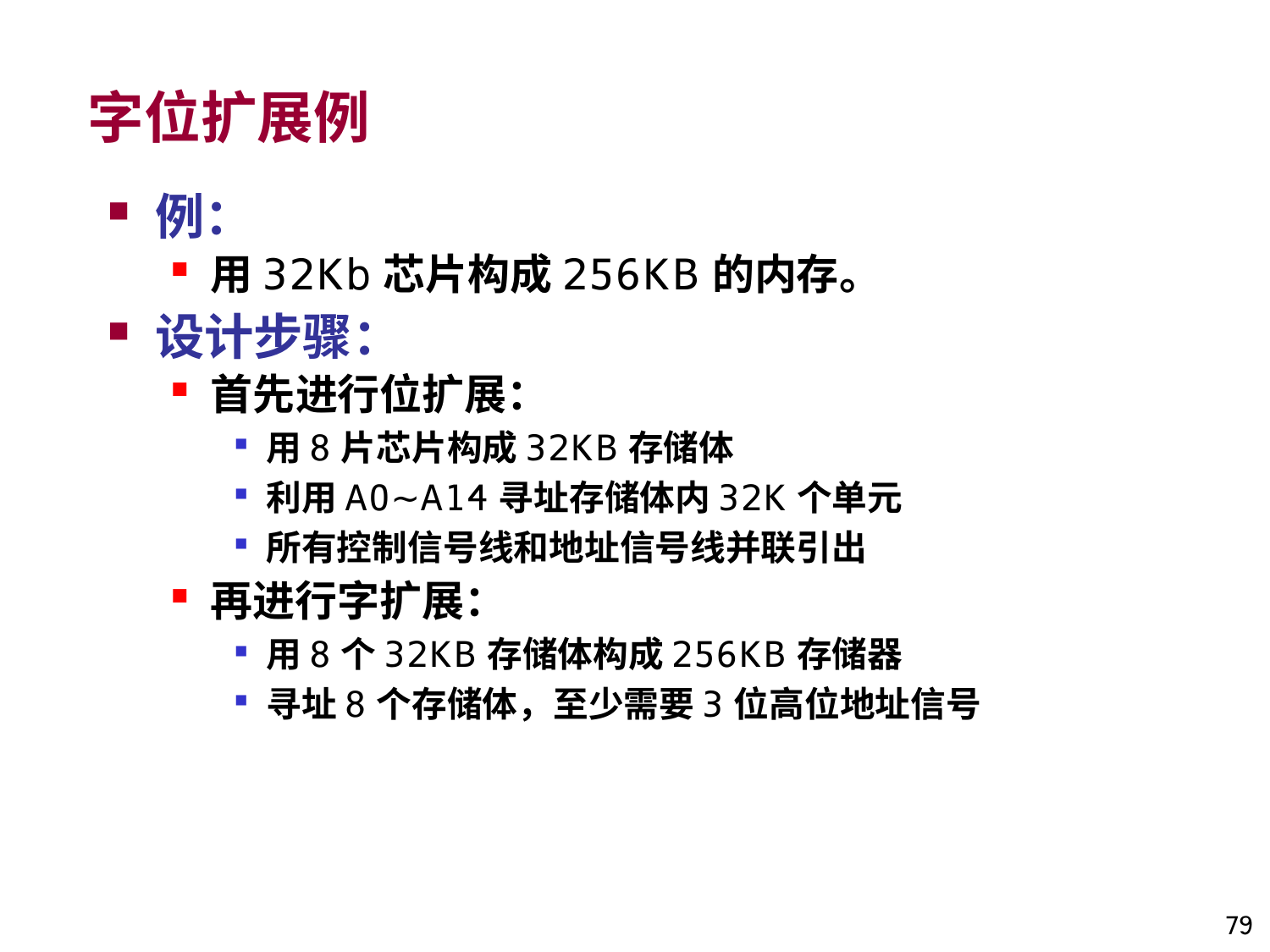

# 字位扩展例
例：
用32Kb芯片构成256KB的内存。
设计步骤：
首先进行位扩展：
用8片芯片构成32KB存储体
利用A0~A14寻址存储体内32K个单元
所有控制信号线和地址信号线并联引出
再进行字扩展：
用8个32KB存储体构成256KB存储器
寻址8个存储体，至少需要3位高位地址信号
79